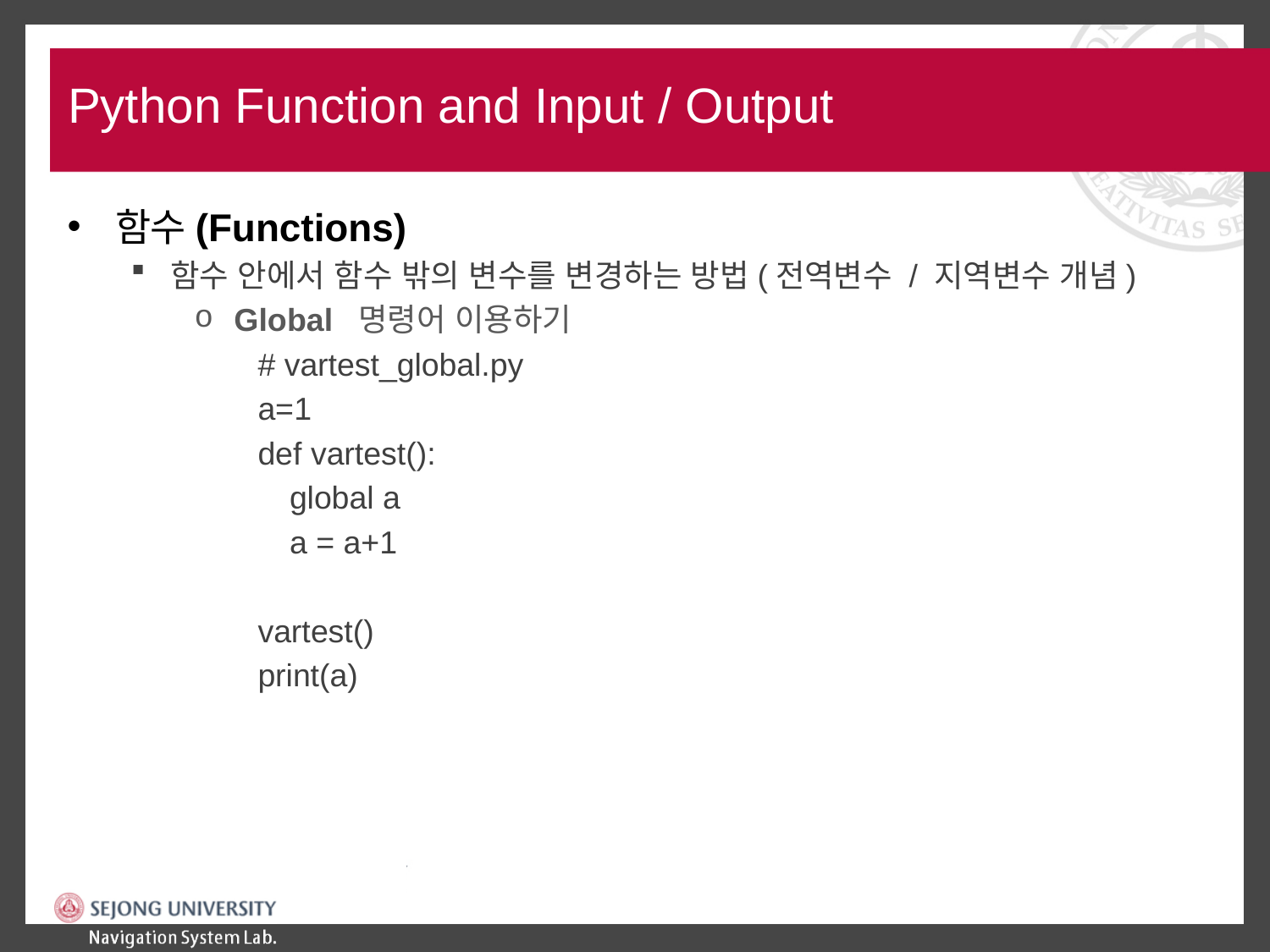

# Python Function and Input / Output
함수(Functions)
함수 안에서 함수 밖의 변수를 변경하는 방법(전역변수 / 지역변수 개념)
Global  명령어 이용하기
# vartest_global.py
a=1
def vartest():
	global a
	a = a+1

vartest()
print(a)